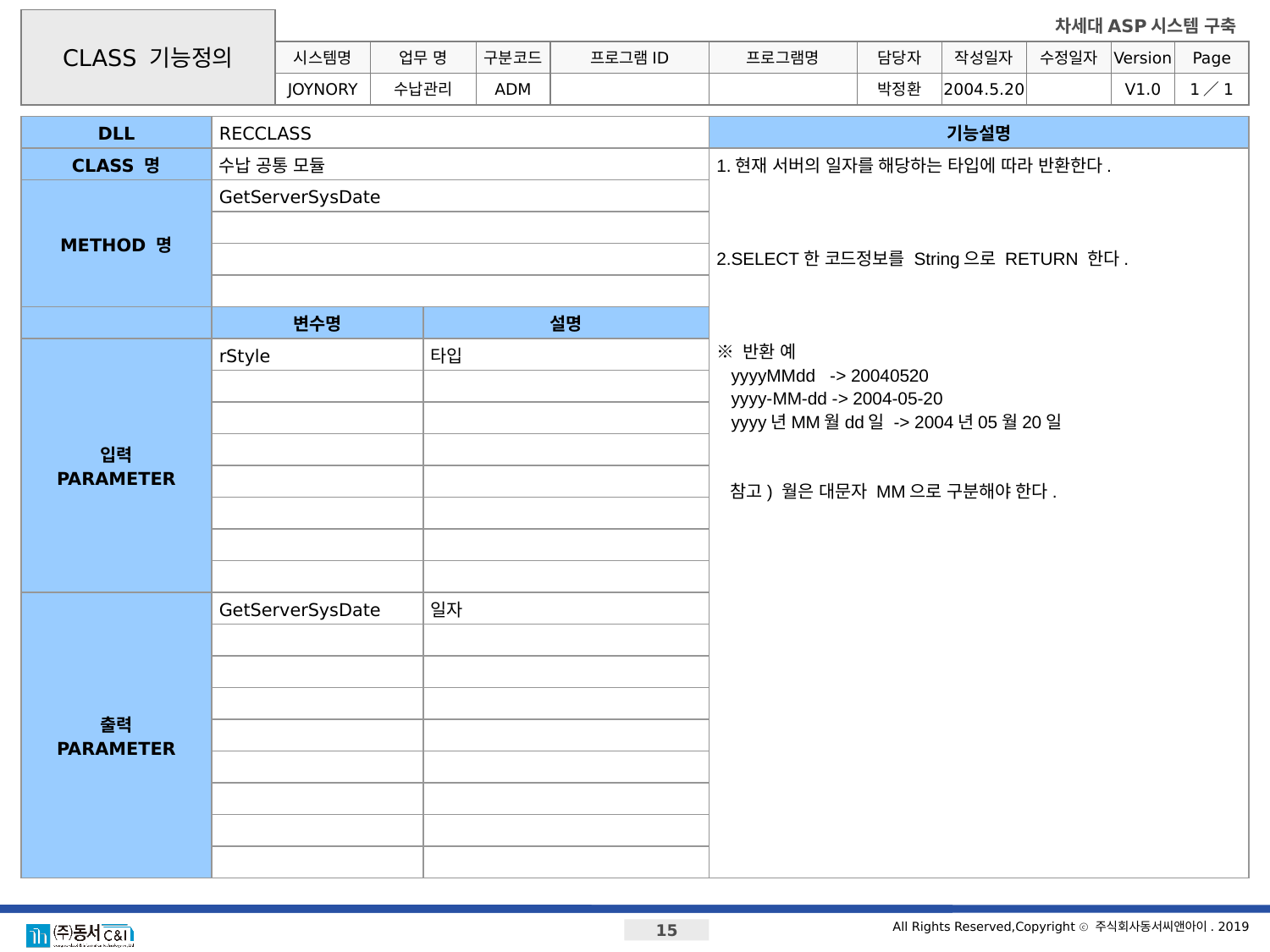

CLASS 기능정의
DLL
RECCLASS
기능설명
CLASS 명
수납 공통 모듈
1.현재 서버의 일자를 해당하는 타입에 따라 반환한다.

2.SELECT한 코드정보를 String으로 RETURN 한다.

※ 반환 예
   yyyyMMdd   -> 20040520
   yyyy-MM-dd -> 2004-05-20
   yyyy년MM월dd일 -> 2004년05월20일

  참고) 월은 대문자 MM으로 구분해야 한다.

METHOD 명
GetServerSysDate

변수명
설명
입력
PARAMETER
rStyle
타입

출력
PARAMETER
GetServerSysDate
일자